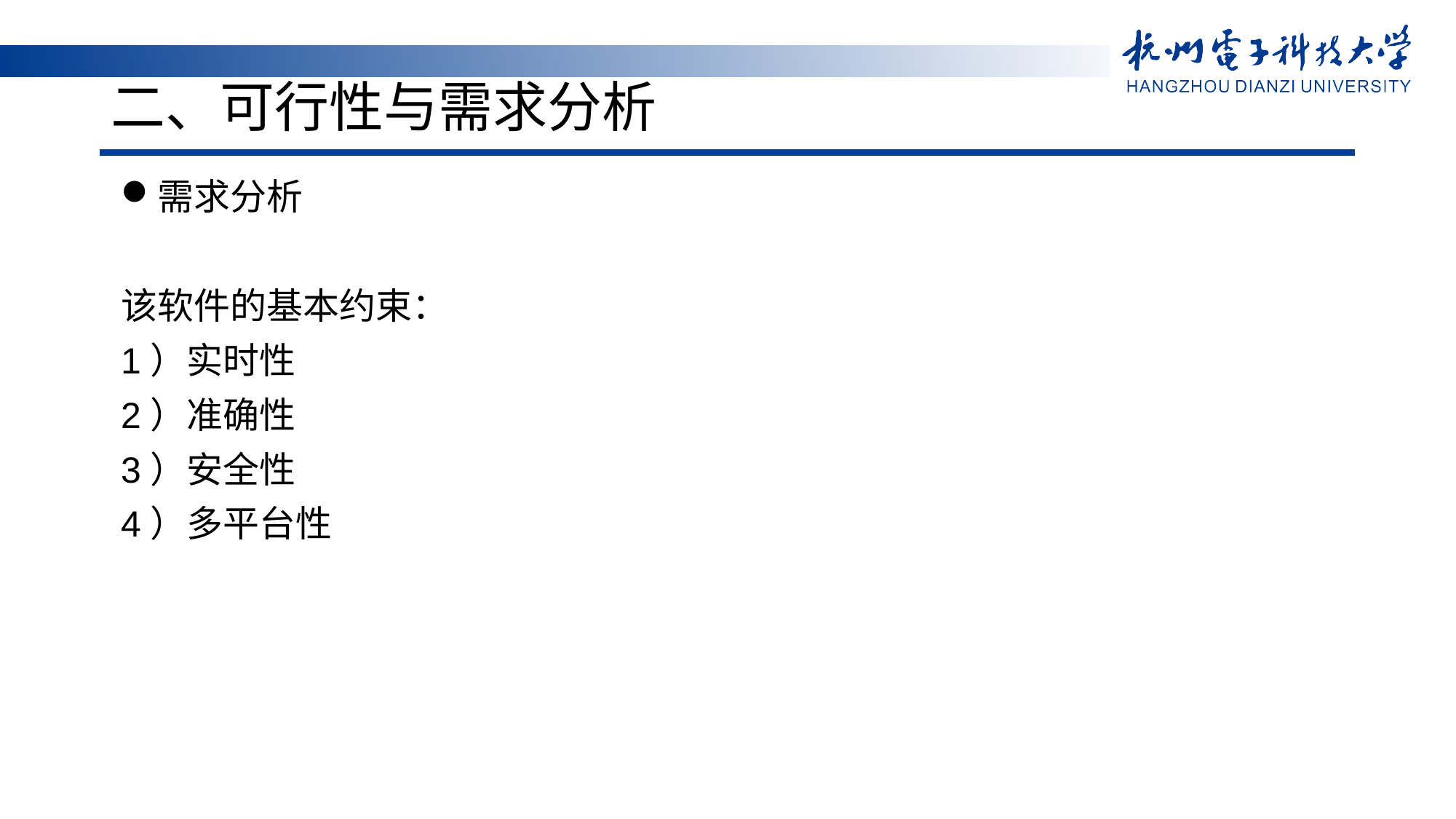

# 二、可行性与需求分析
需求分析

该软件的基本约束：
1）实时性
2）准确性
3）安全性
4）多平台性